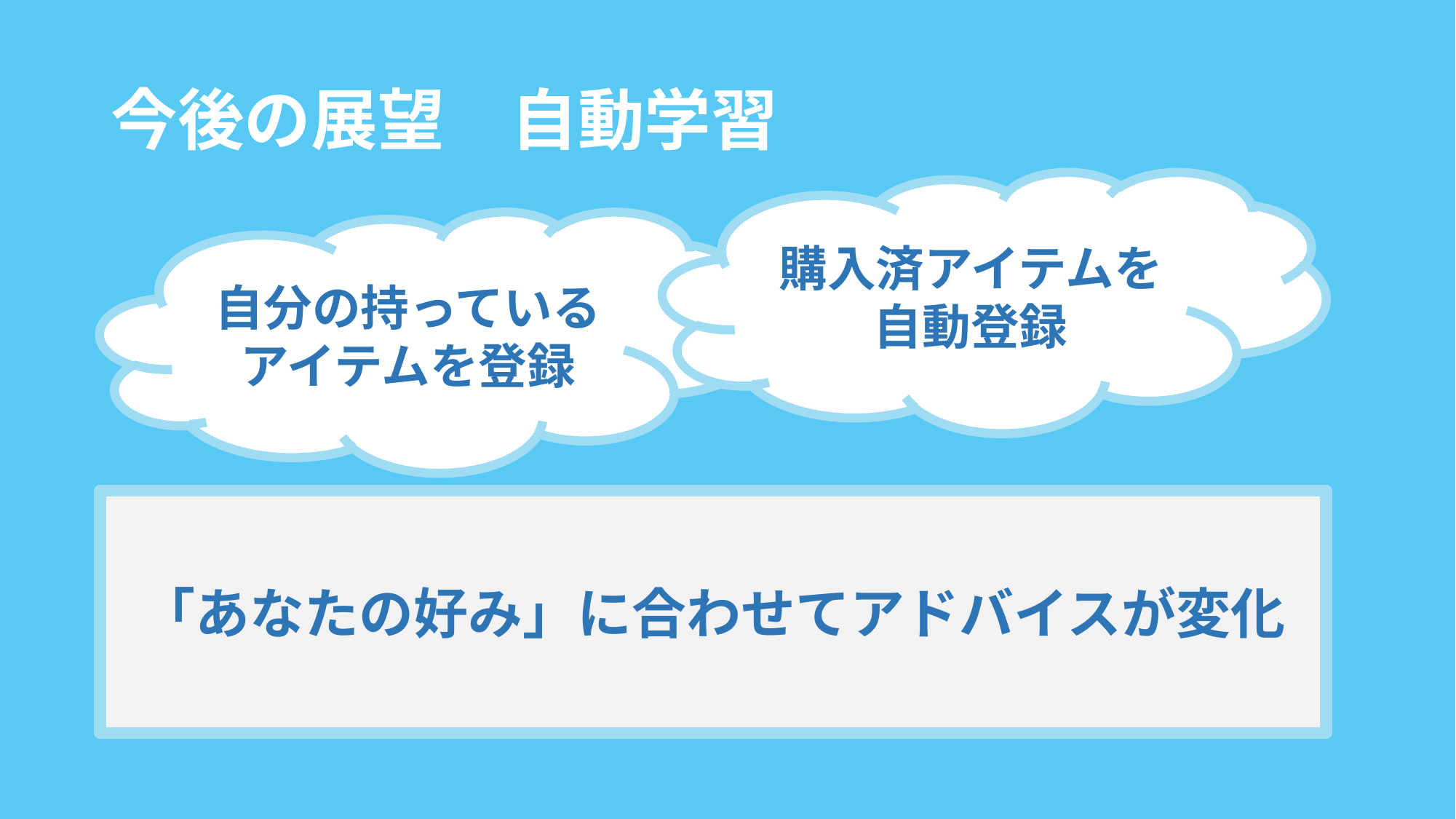

# 今後の展望　自動学習
購入済アイテムを
自動登録
自分の持っている
アイテムを登録
「あなたの好み」に合わせてアドバイスが変化